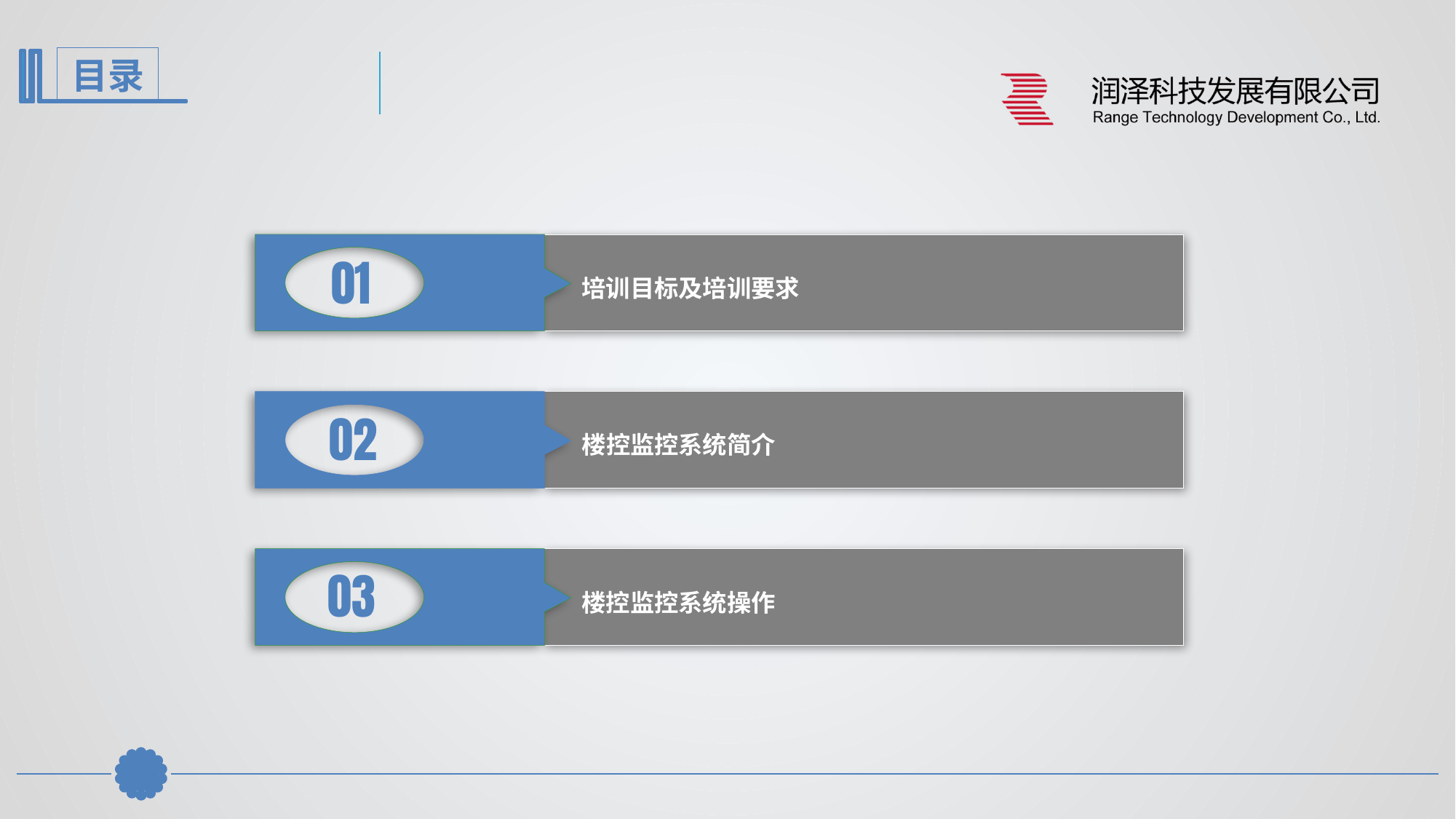

01
培训目标及培训要求

02
楼控监控系统简介

03
楼控监控系统操作
2